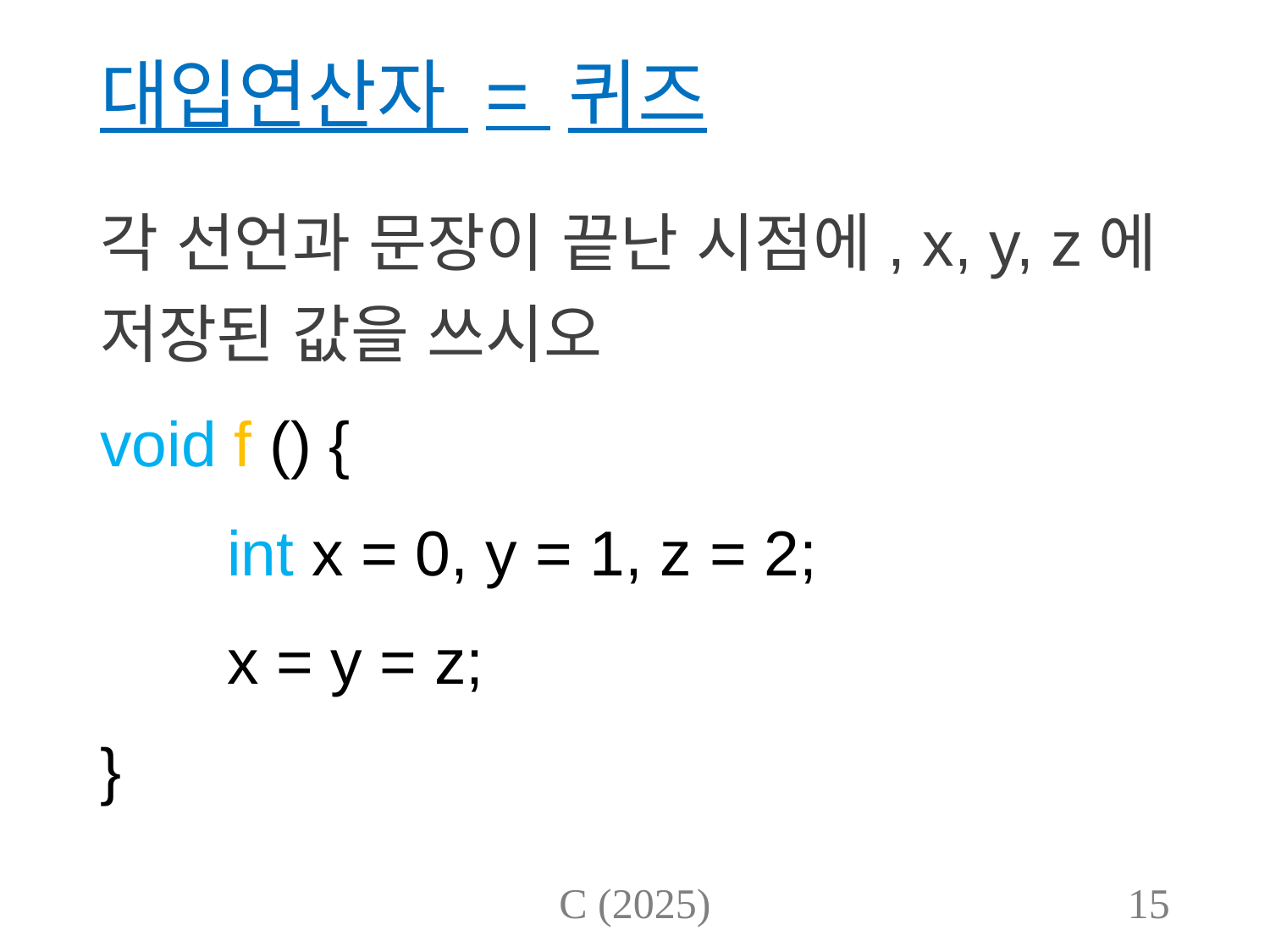

# 대입연산자 = 퀴즈
각 선언과 문장이 끝난 시점에, x, y, z에 저장된 값을 쓰시오
void f () {
	int x = 0, y = 1, z = 2;
	x = y = z;
}
C (2025)
15